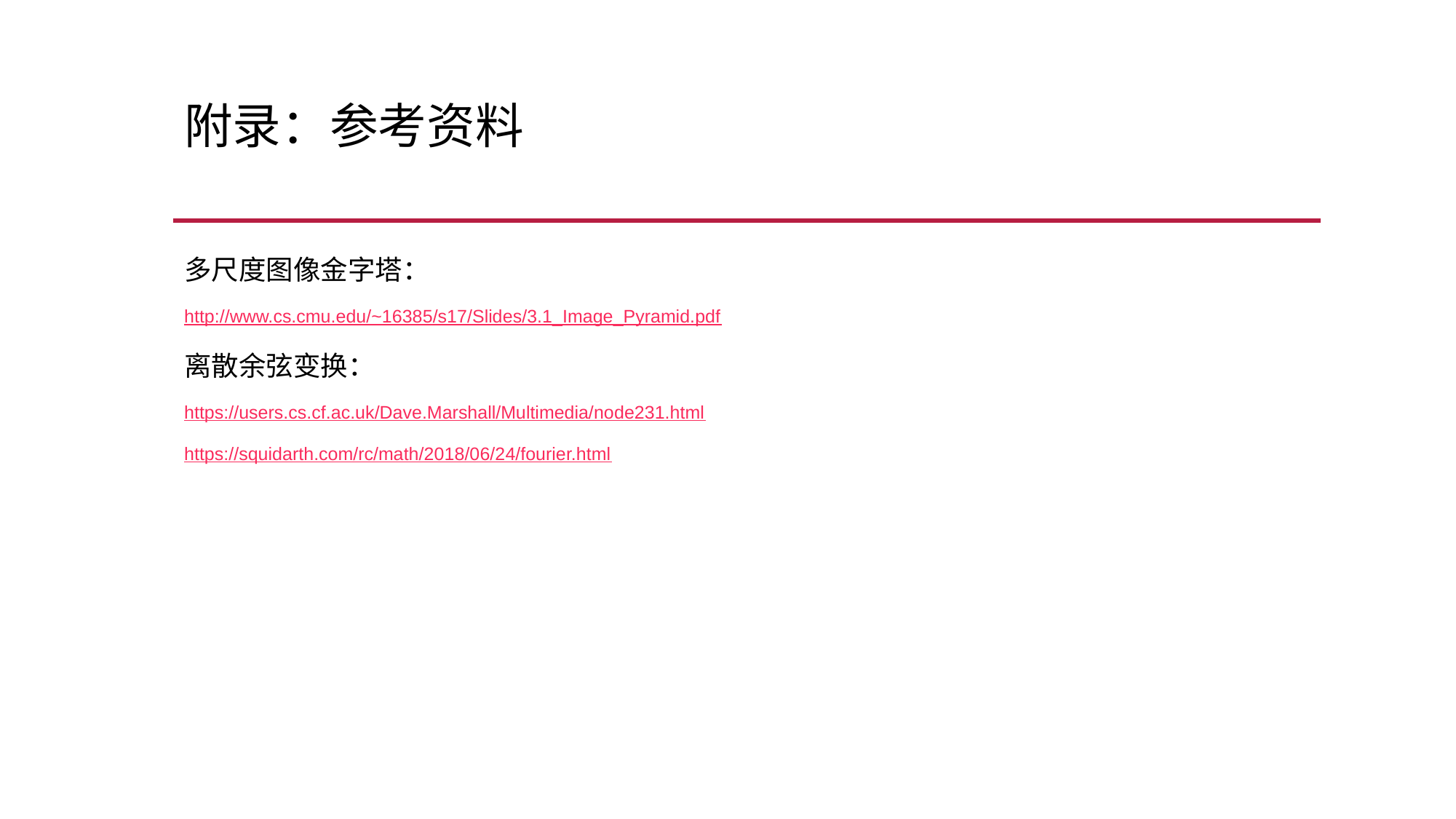

# 附录：参考资料
多尺度图像金字塔：
http://www.cs.cmu.edu/~16385/s17/Slides/3.1_Image_Pyramid.pdf
离散余弦变换：
https://users.cs.cf.ac.uk/Dave.Marshall/Multimedia/node231.html
https://squidarth.com/rc/math/2018/06/24/fourier.html